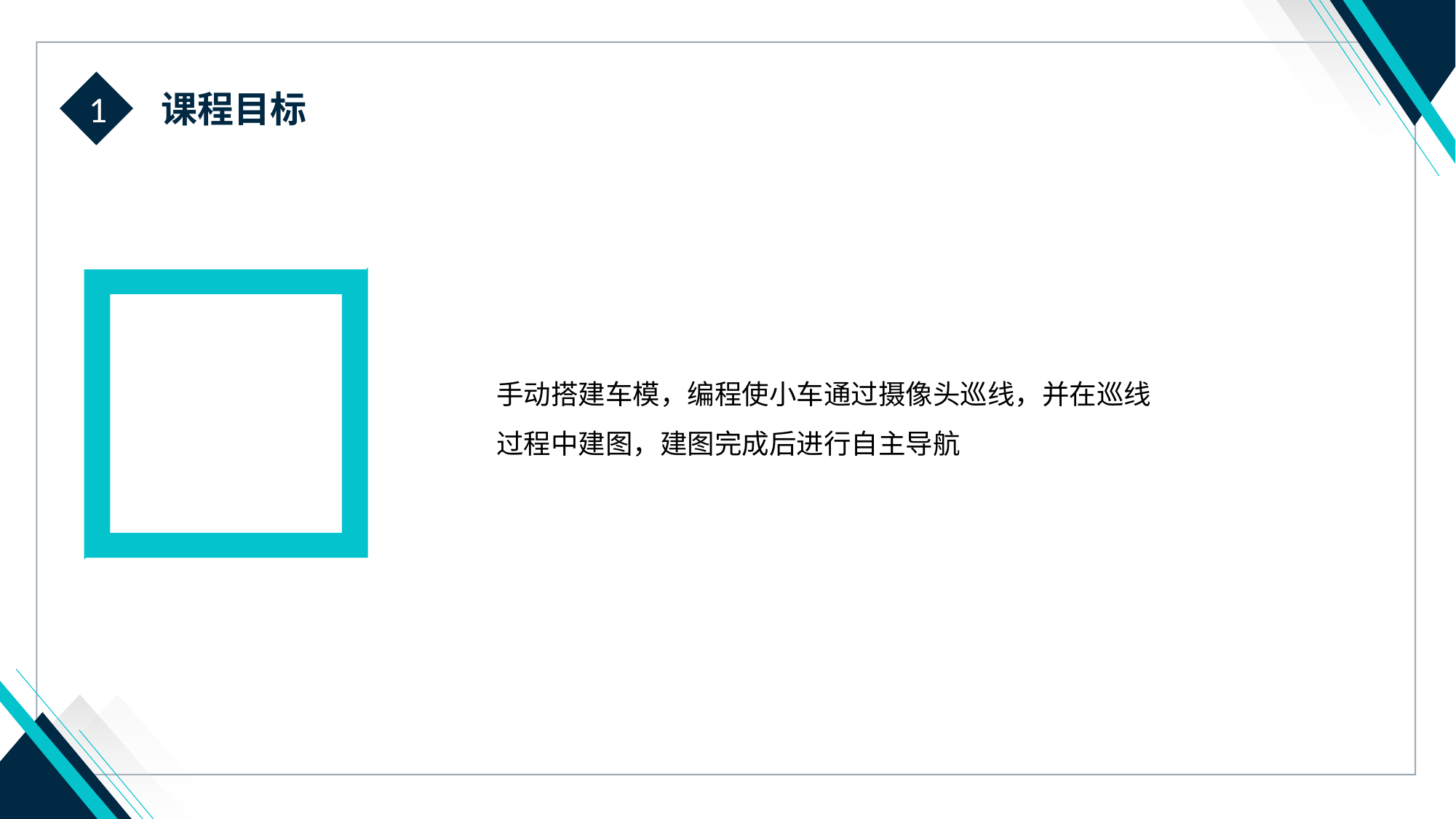

1
课程目标

手动搭建车模，编程使小车通过摄像头巡线，并在巡线过程中建图，建图完成后进行自主导航